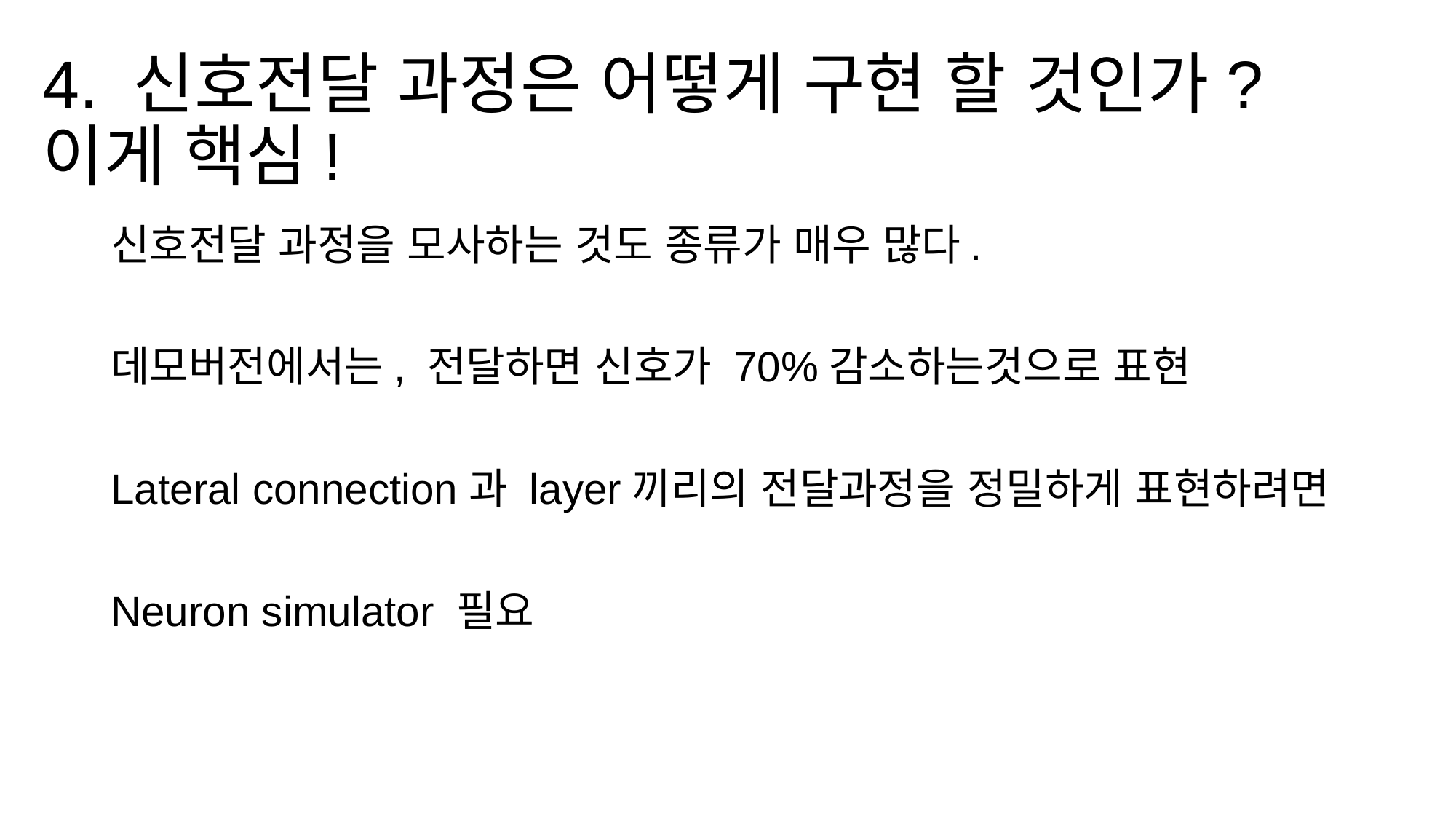

# 4. 신호전달 과정은 어떻게 구현 할 것인가? 이게 핵심!
신호전달 과정을 모사하는 것도 종류가 매우 많다.

데모버전에서는, 전달하면 신호가 70%감소하는것으로 표현

Lateral connection과 layer끼리의 전달과정을 정밀하게 표현하려면

Neuron simulator 필요